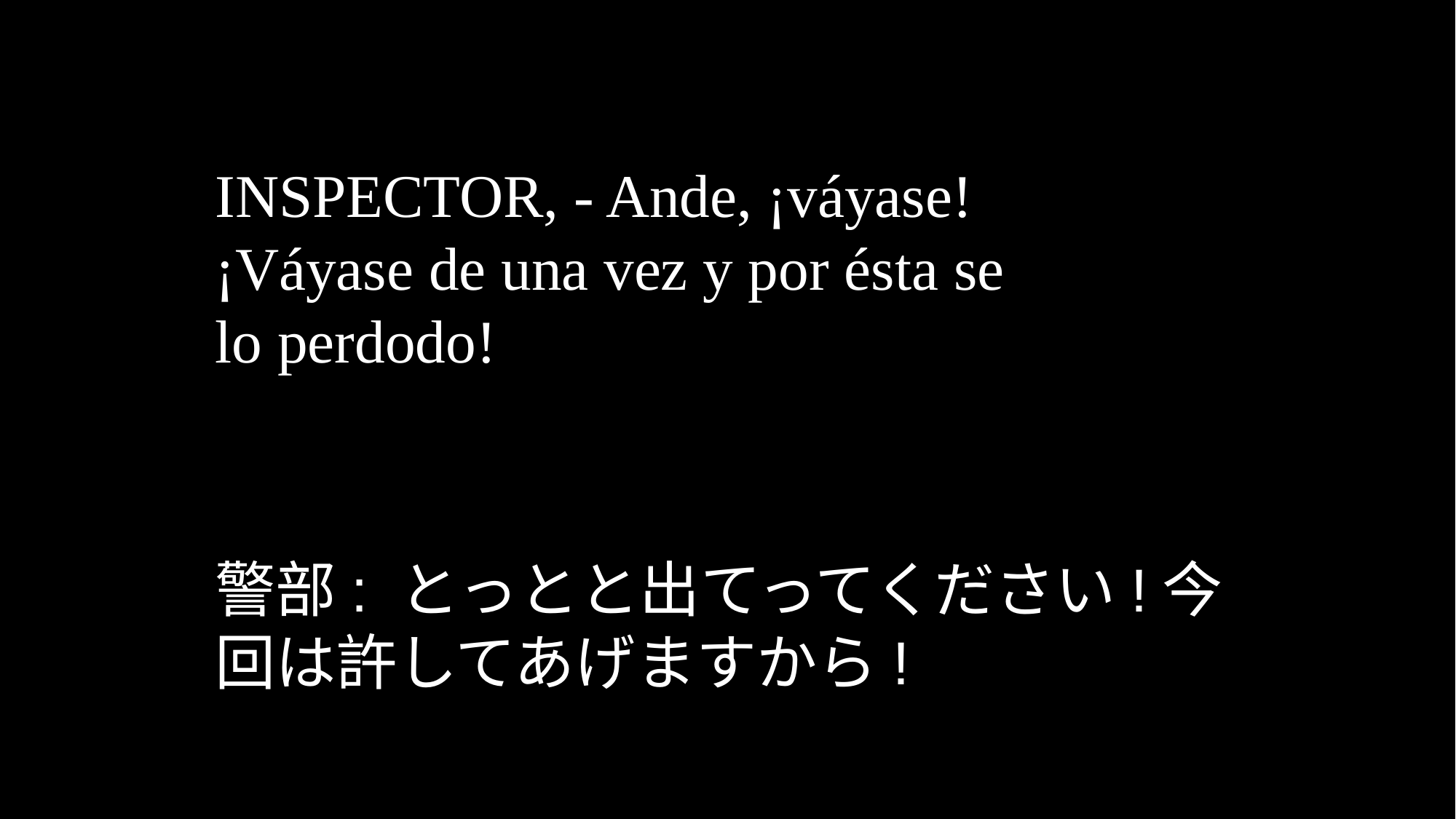

INSPECTOR, - Ande, ¡váyase! ¡Váyase de una vez y por ésta se lo perdodo!

警部: とっとと出てってください!今回は許してあげますから!